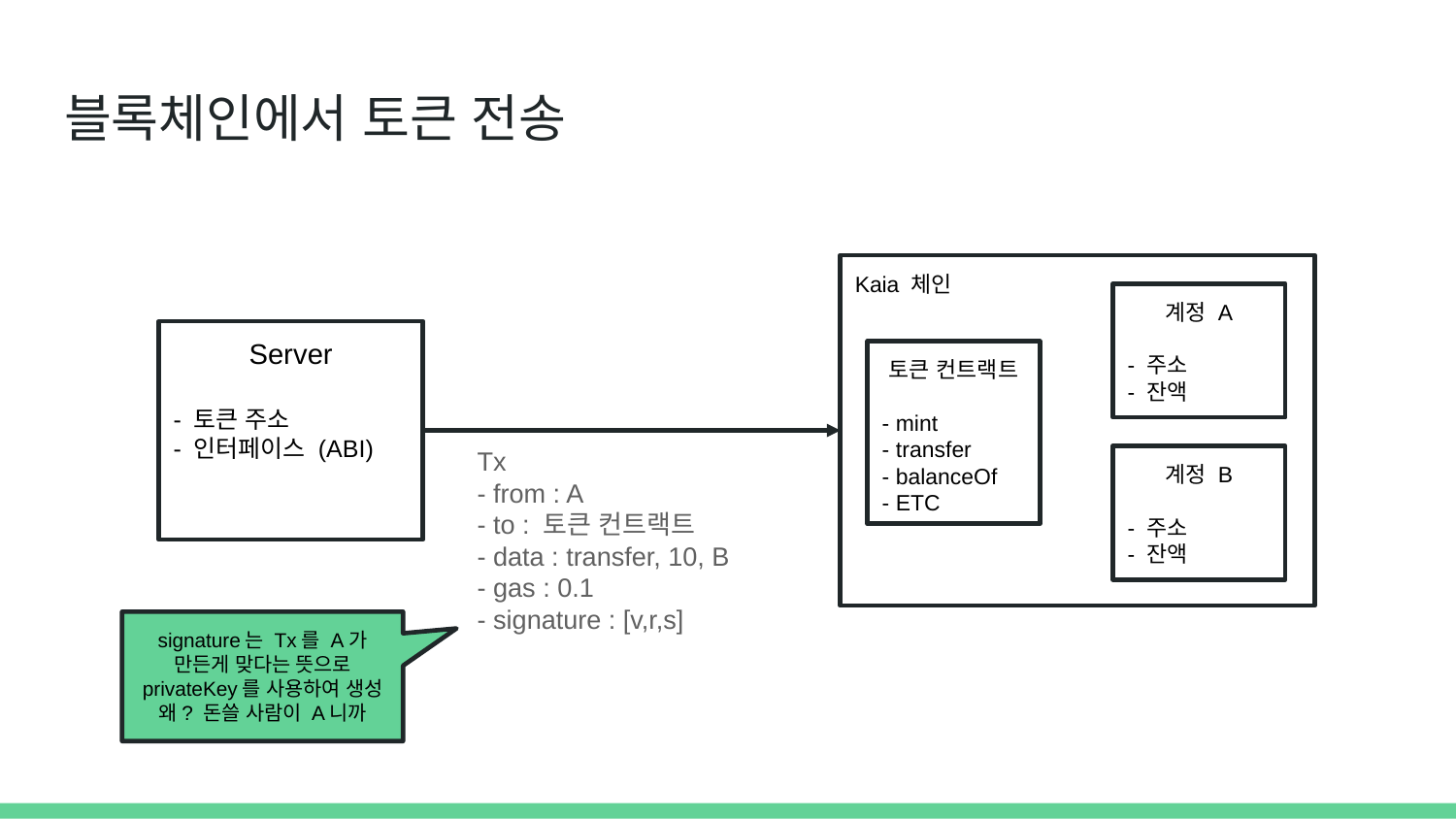

# 블록체인에서 토큰 전송
Kaia 체인
계정 A

- 주소
- 잔액
Server

- 토큰 주소
- 인터페이스 (ABI)
토큰 컨트랙트

- mint
- transfer
- balanceOf
- ETC
Tx
- from : A
- to : 토큰 컨트랙트
- data : transfer, 10, B
- gas : 0.1
- signature : [v,r,s]
계정 B

- 주소
- 잔액
signature는 Tx를 A가 만든게 맞다는 뜻으로 privateKey를 사용하여 생성
왜? 돈쓸 사람이 A니까